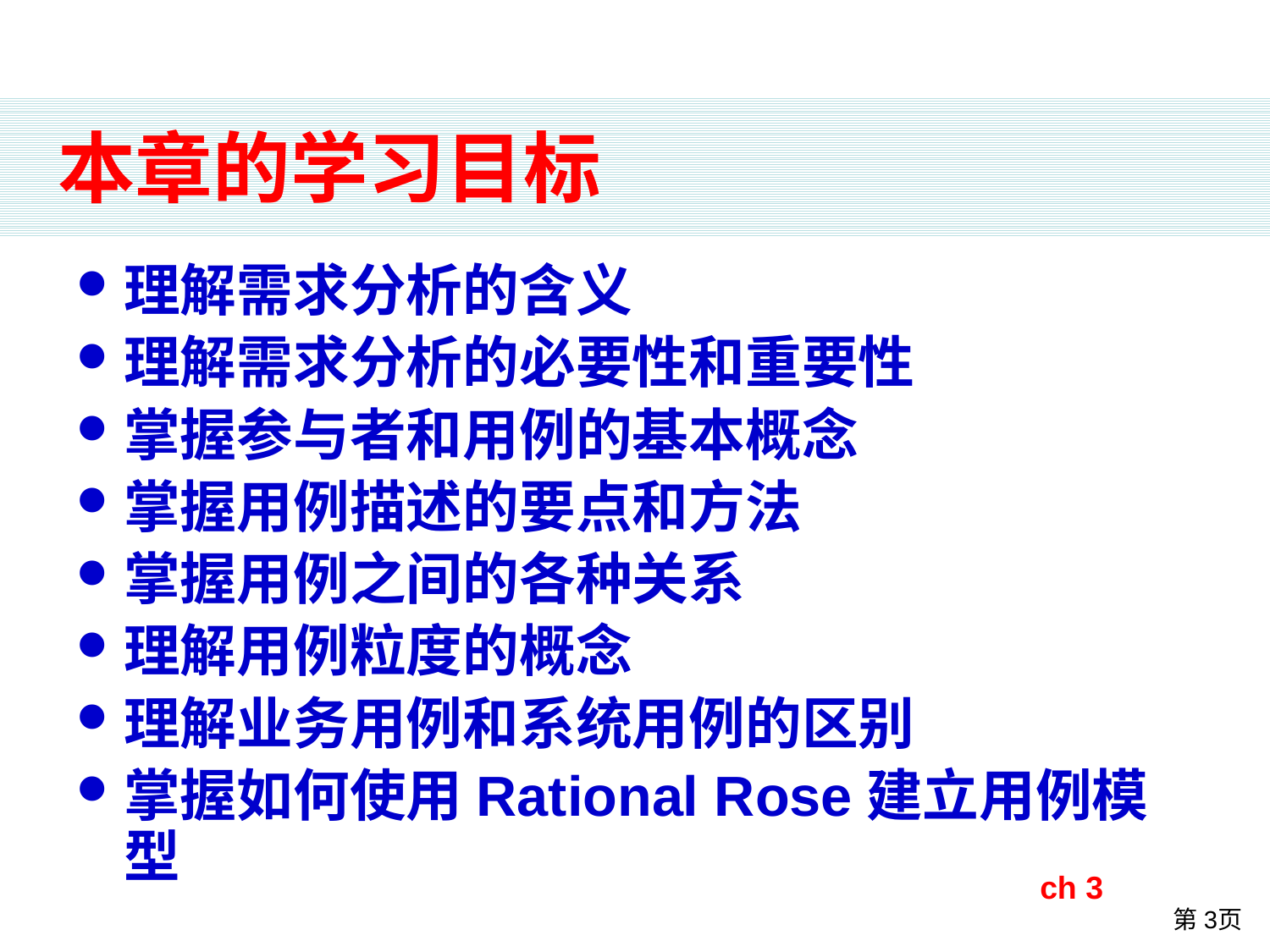

# 本章的学习目标
理解需求分析的含义
理解需求分析的必要性和重要性
掌握参与者和用例的基本概念
掌握用例描述的要点和方法
掌握用例之间的各种关系
理解用例粒度的概念
理解业务用例和系统用例的区别
掌握如何使用Rational Rose建立用例模型
ch 3
第3页